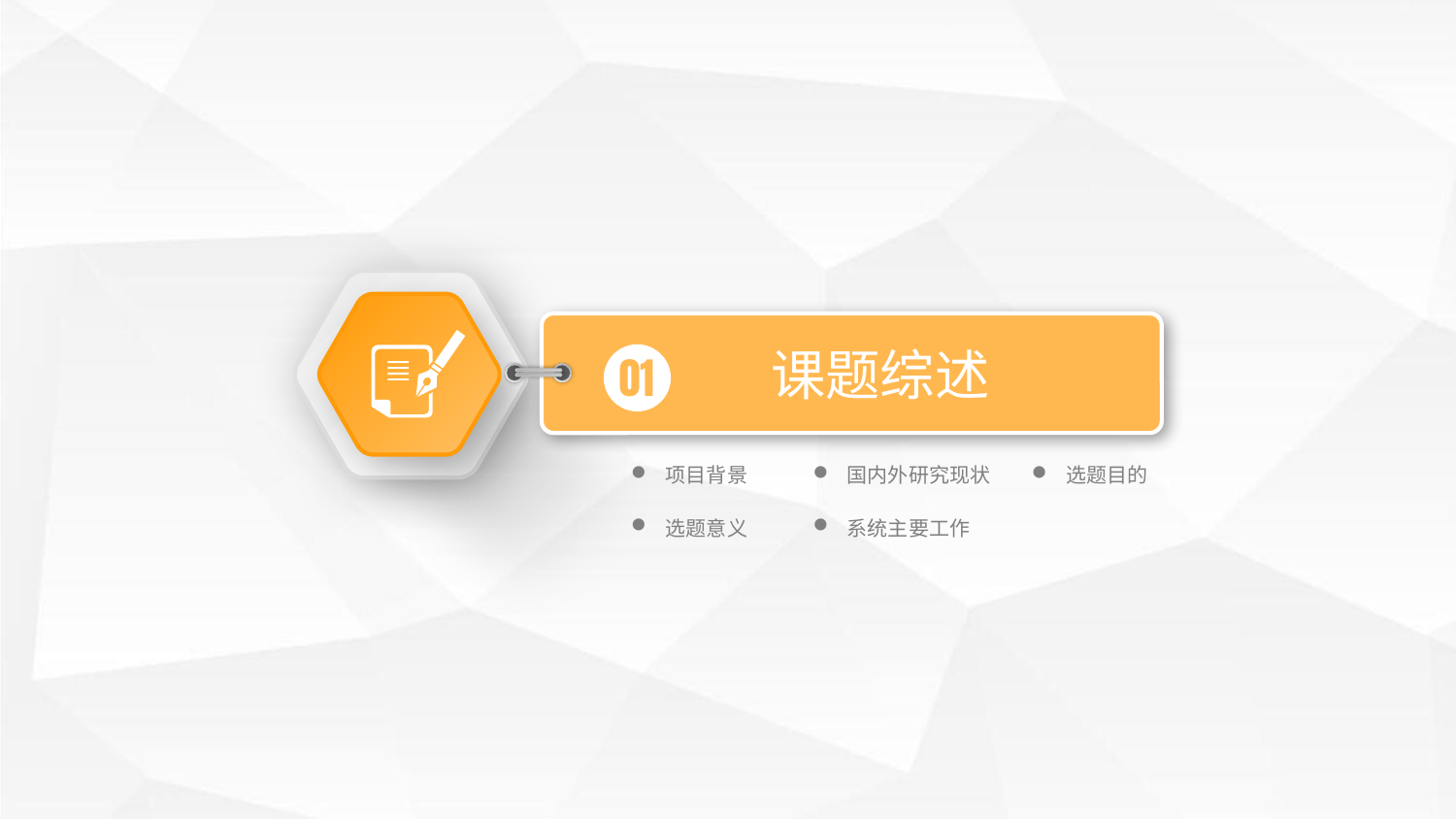

课题综述

01

选题目的
项目背景
国内外研究现状
系统主要工作
选题意义